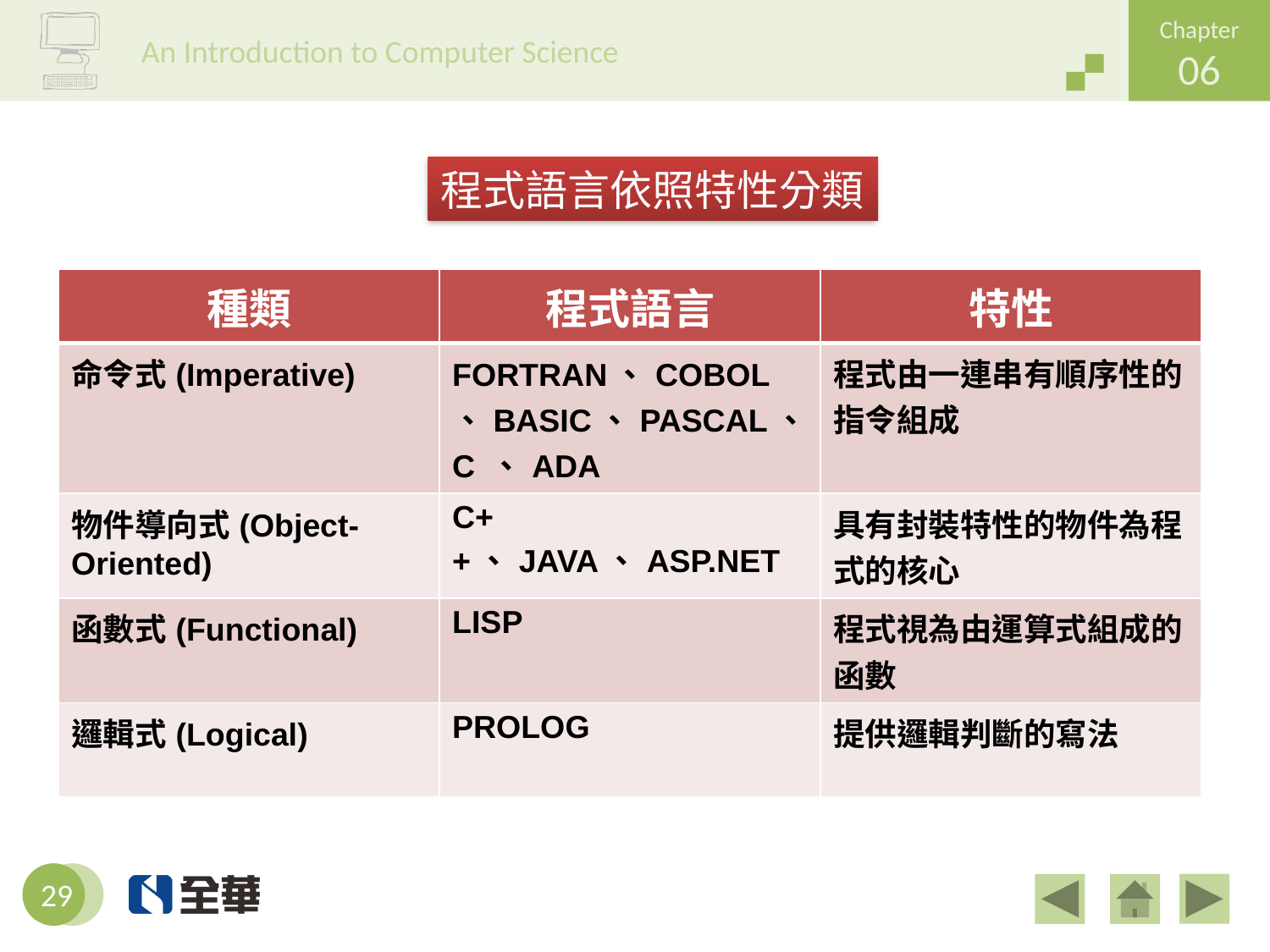

程式語言依照特性分類
| 種類 | 程式語言 | 特性 |
| --- | --- | --- |
| 命令式(Imperative) | FORTRAN、COBOL、BASIC、PASCAL、C 、ADA | 程式由一連串有順序性的指令組成 |
| 物件導向式(Object-Oriented) | C++、JAVA、ASP.NET | 具有封裝特性的物件為程式的核心 |
| 函數式(Functional) | LISP | 程式視為由運算式組成的函數 |
| 邏輯式(Logical) | PROLOG | 提供邏輯判斷的寫法 |